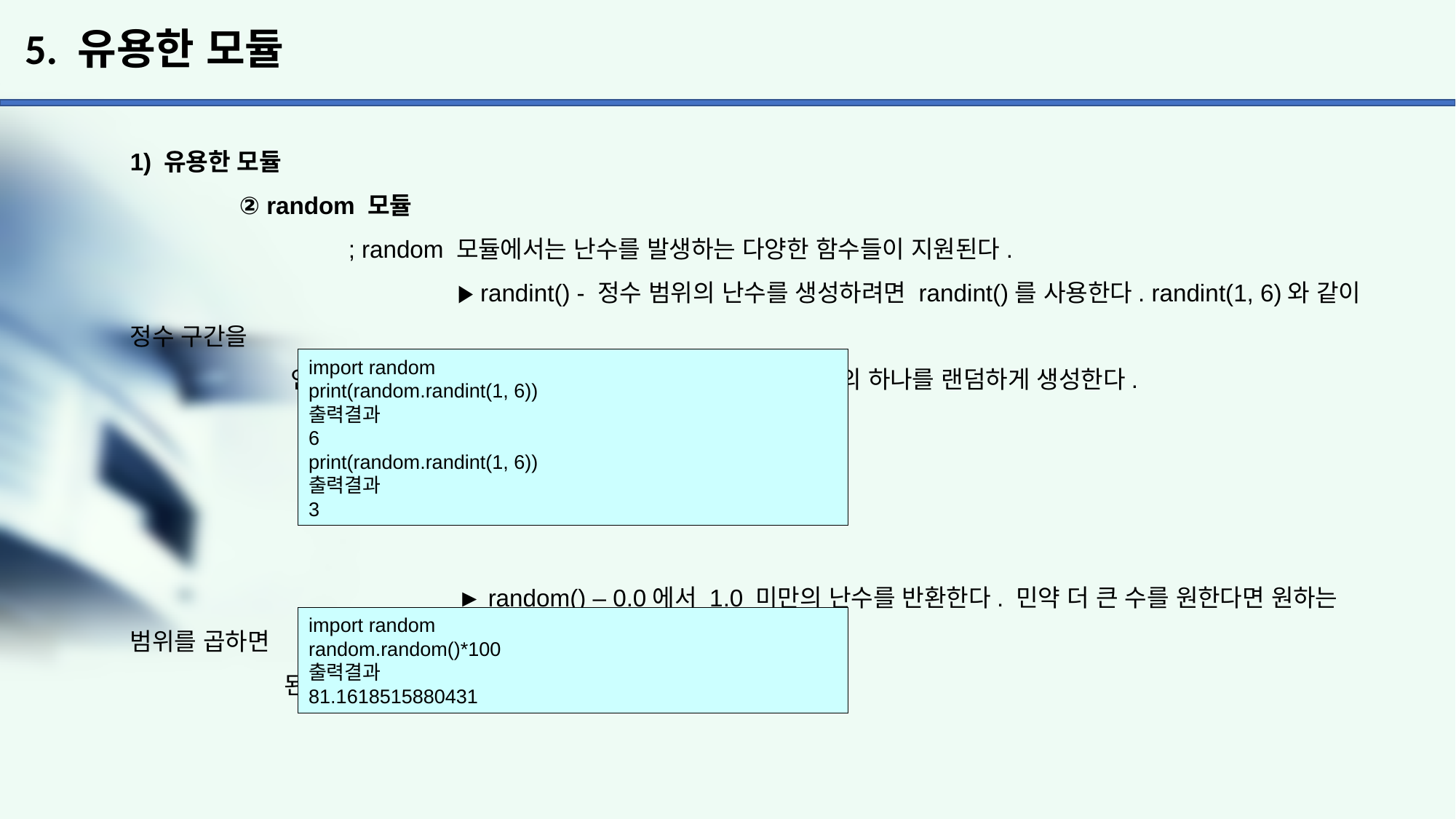

# 5. 유용한 모듈
1) 유용한 모듈
	② random 모듈
		; random 모듈에서는 난수를 발생하는 다양한 함수들이 지원된다.
			▶ randint() - 정수 범위의 난수를 생성하려면 randint()를 사용한다. randint(1, 6)와 같이 정수 구간을
                       인수로 줄 수 있다. randint(1, 6)는 1, 2, 3, 4, 5, 6 중의 하나를 랜덤하게 생성한다.

			► random() – 0.0에서 1.0 미만의 난수를 반환한다. 민약 더 큰 수를 원한다면 원하는 범위를 곱하면
                      된다.

import random
print(random.randint(1, 6))
출력결과
6
print(random.randint(1, 6))
출력결과
3
import random
random.random()*100
출력결과
81.1618515880431